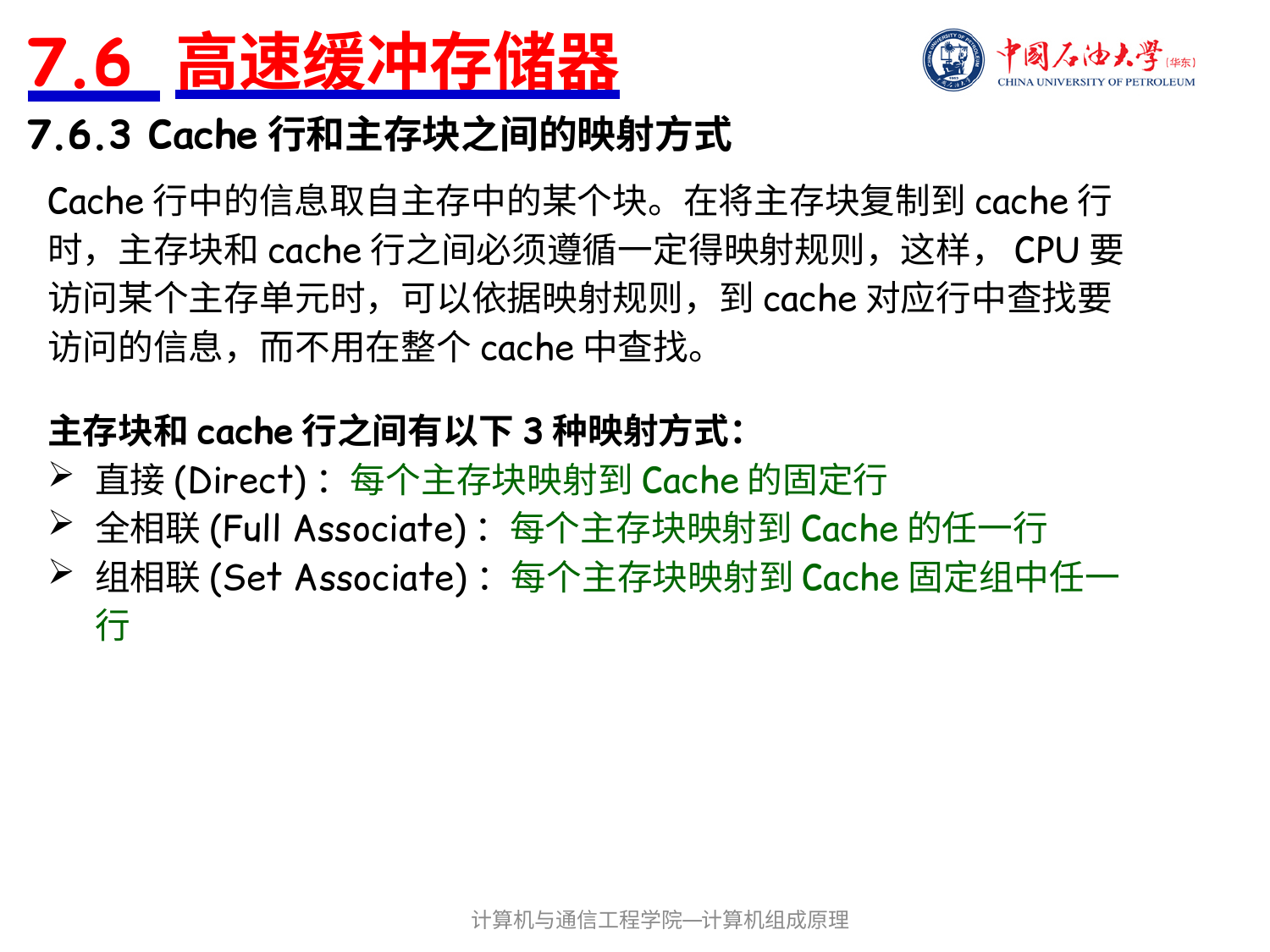

# 7.6 高速缓冲存储器
7.6.3 Cache行和主存块之间的映射方式
Cache行中的信息取自主存中的某个块。在将主存块复制到cache行时，主存块和cache行之间必须遵循一定得映射规则，这样，CPU要访问某个主存单元时，可以依据映射规则，到cache对应行中查找要访问的信息，而不用在整个cache中查找。
主存块和cache行之间有以下3种映射方式：
直接(Direct)：每个主存块映射到Cache的固定行
全相联(Full Associate)：每个主存块映射到Cache的任一行
组相联(Set Associate)：每个主存块映射到Cache固定组中任一行
计算机与通信工程学院—计算机组成原理
61